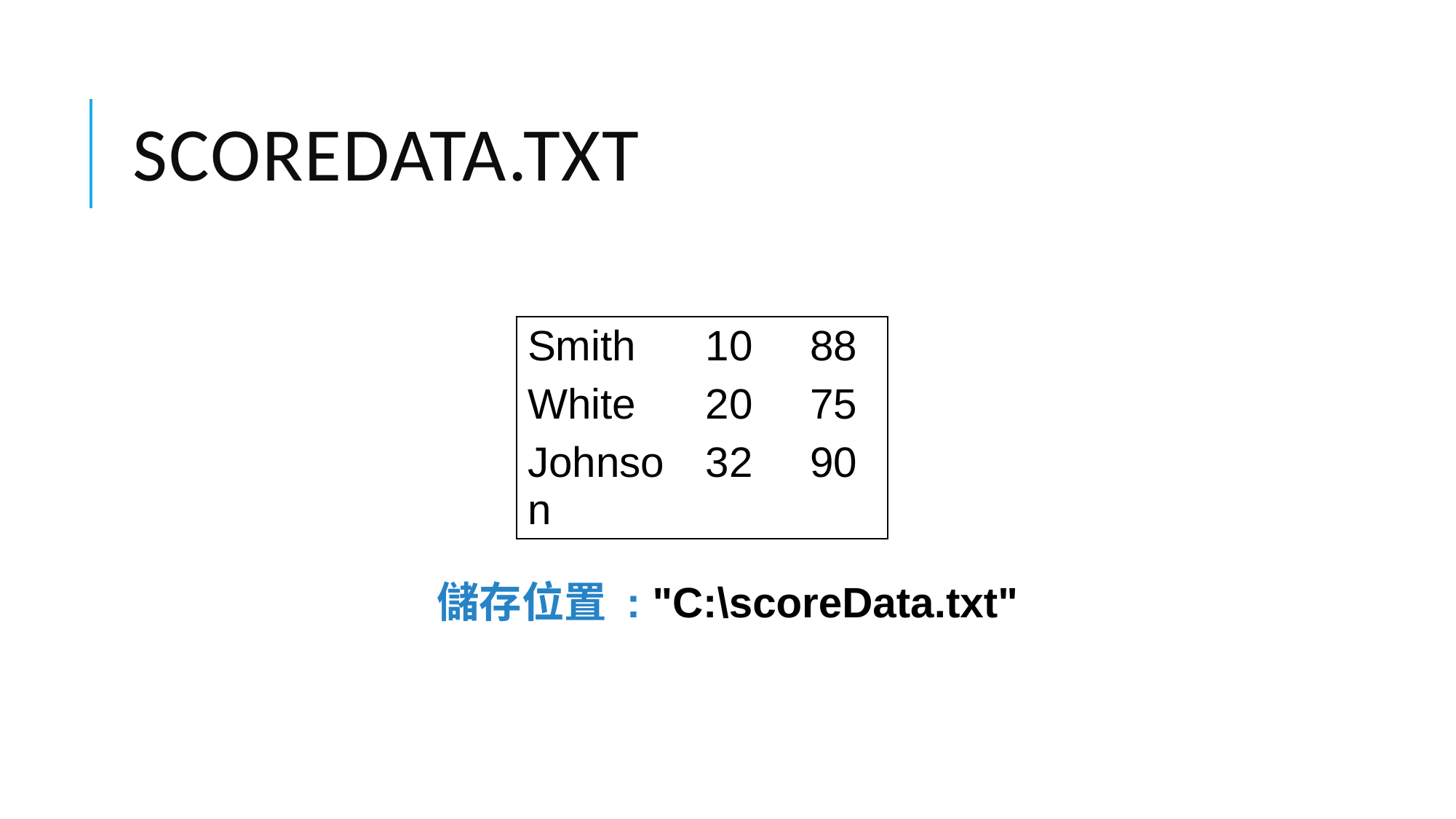

# SCOREDATA.TXT
| Smith | 10 | 88 |
| --- | --- | --- |
| White | 20 | 75 |
| Johnson | 32 | 90 |
儲存位置 : "C:\scoreData.txt"